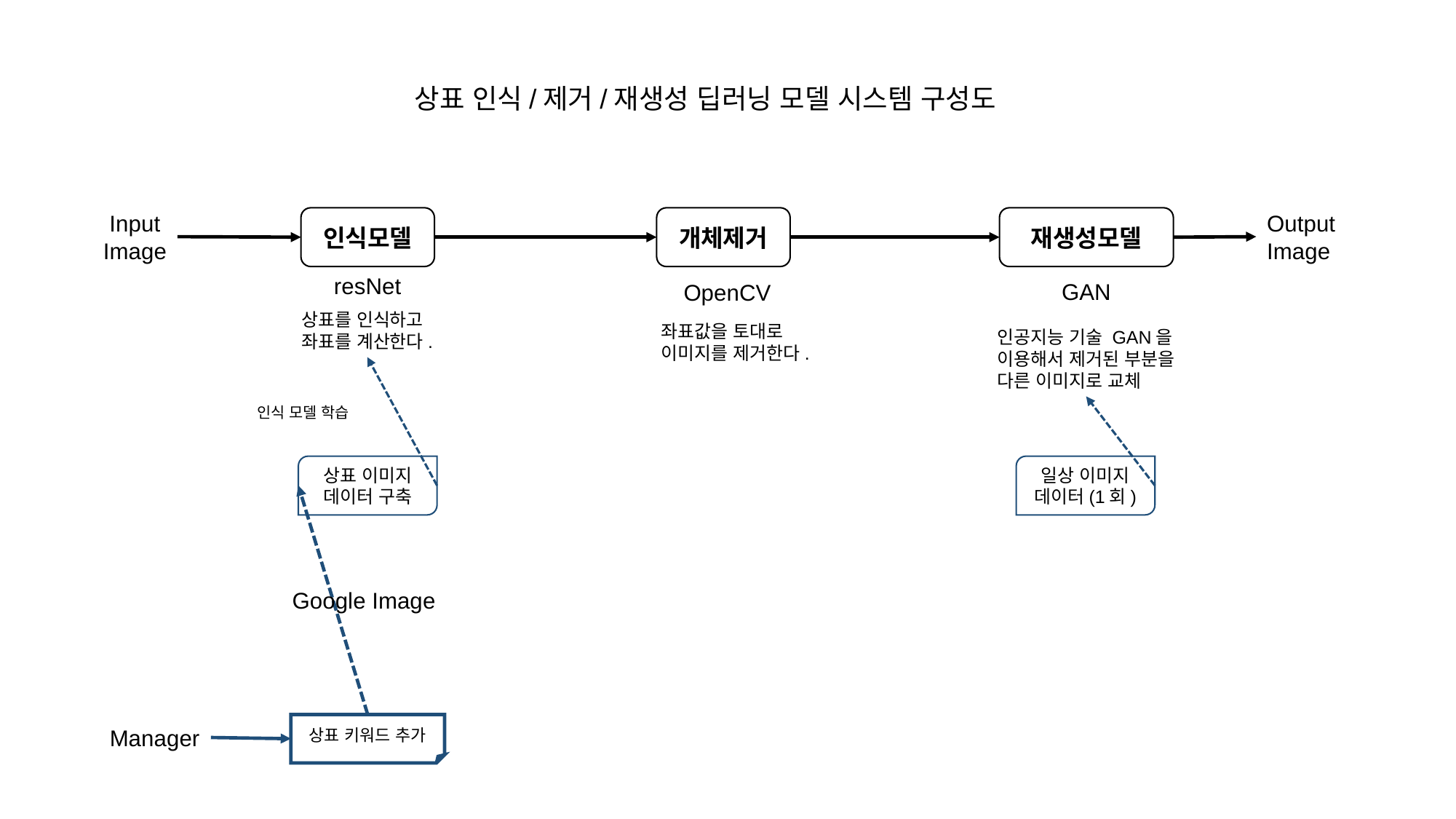

상표 인식/제거/재생성 딥러닝 모델 시스템 구성도
Input
Image
Output
Image
인식모델
개체제거
재생성모델
resNet
GAN
OpenCV
상표를 인식하고
좌표를 계산한다.
좌표값을 토대로
이미지를 제거한다.
인공지능 기술 GAN을
이용해서 제거된 부분을
다른 이미지로 교체
인식 모델 학습
상표 이미지 데이터 구축
일상 이미지 데이터(1회)
Google Image
상표 키워드 추가
Manager